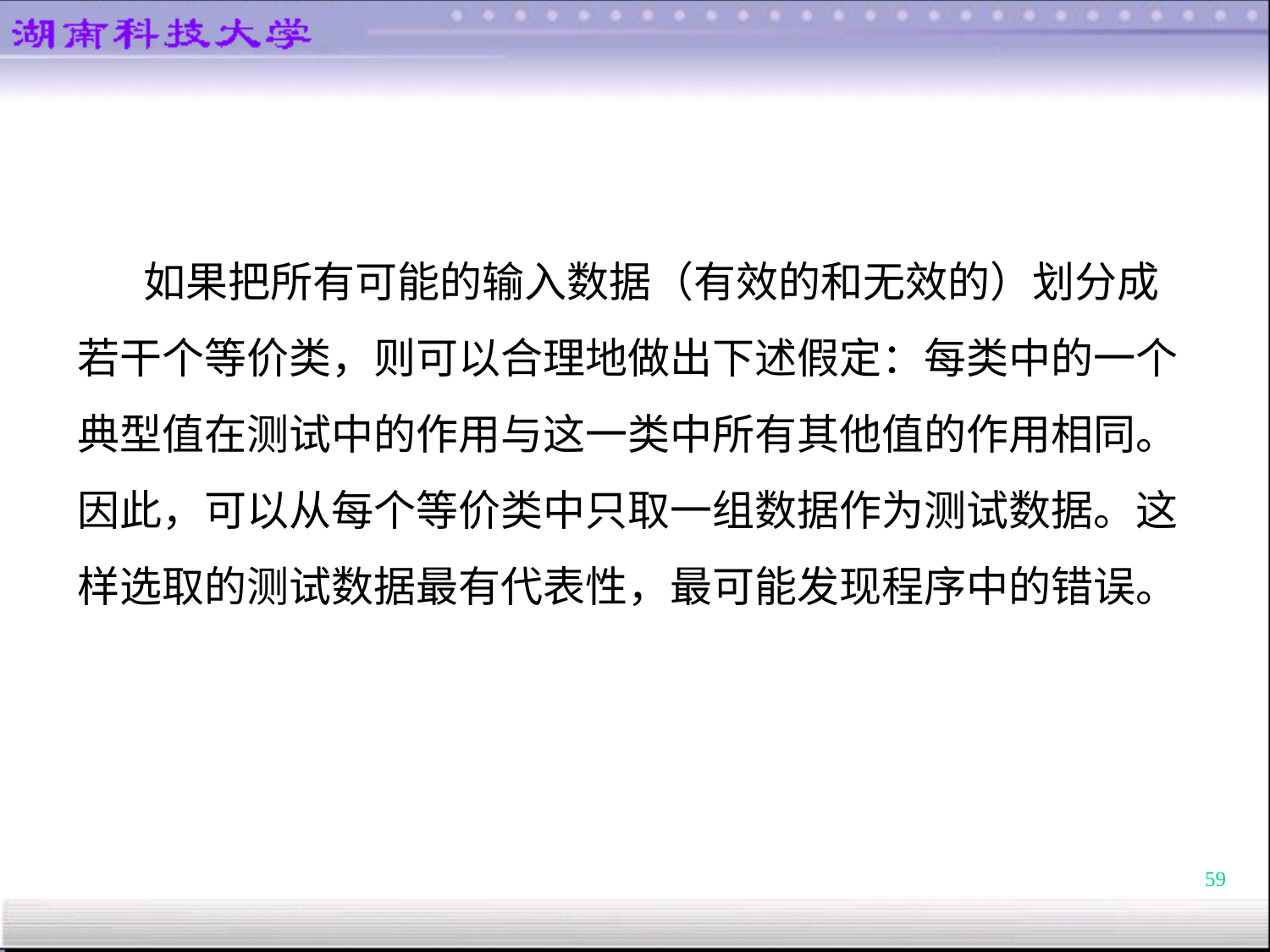

如果把所有可能的输入数据（有效的和无效的）划分成若干个等价类，则可以合理地做出下述假定：每类中的一个典型值在测试中的作用与这一类中所有其他值的作用相同。因此，可以从每个等价类中只取一组数据作为测试数据。这样选取的测试数据最有代表性，最可能发现程序中的错误。

59